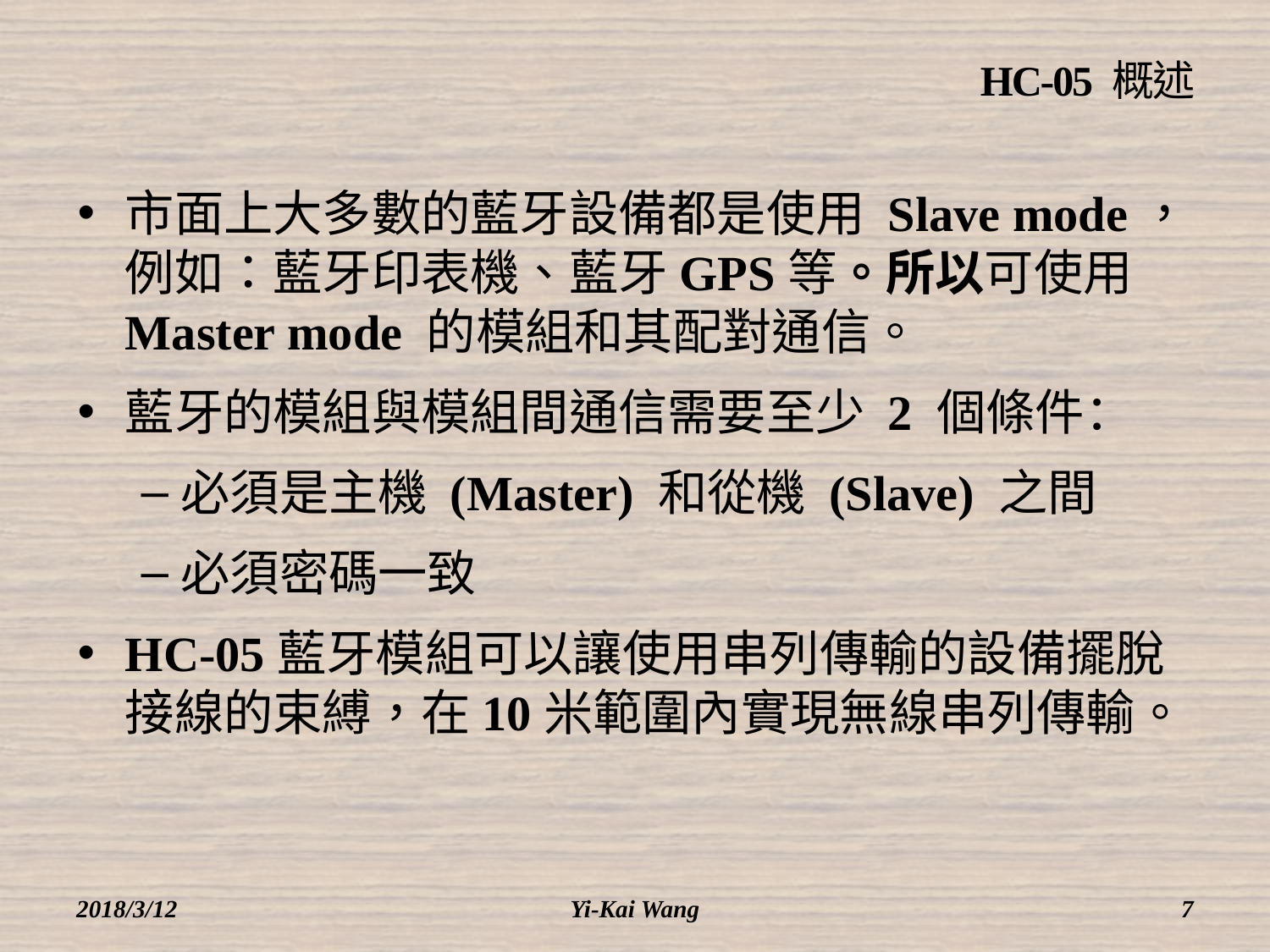

# HC-05 概述
市面上大多數的藍牙設備都是使用 Slave mode，例如：藍牙印表機、藍牙GPS等。所以可使用Master mode 的模組和其配對通信。
藍牙的模組與模組間通信需要至少 2 個條件：
必須是主機 (Master) 和從機 (Slave) 之間
必須密碼一致
HC-05藍牙模組可以讓使用串列傳輸的設備擺脫接線的束縛，在10米範圍內實現無線串列傳輸。

2018/3/12
Yi-Kai Wang
7